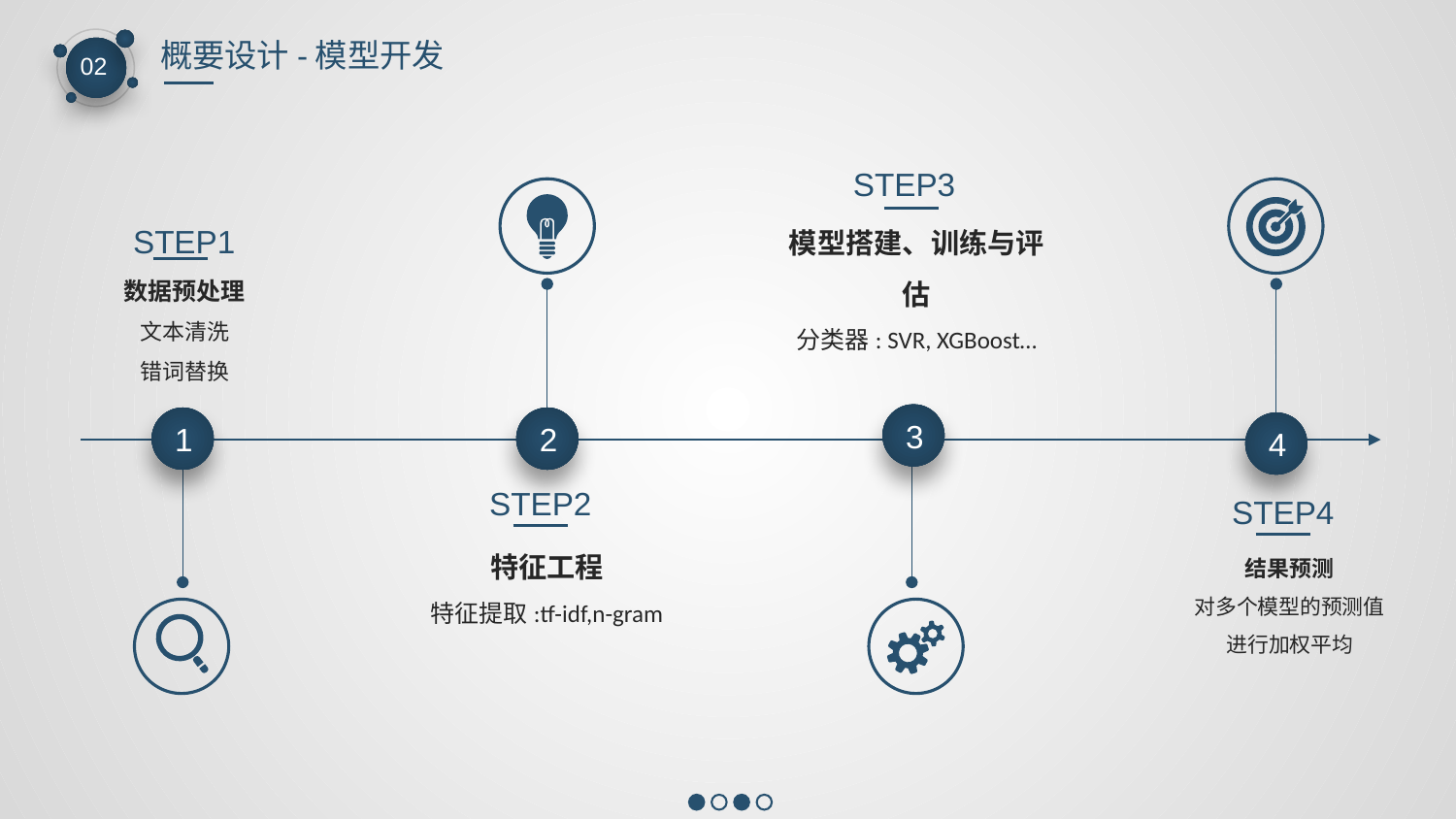

概要设计-模型开发
02
STEP3

模型搭建、训练与评估
分类器: SVR, XGBoost…
STEP1
数据预处理
文本清洗
错词替换
3
2
1
4
STEP2
STEP4
特征工程
特征提取:tf-idf,n-gram
结果预测
对多个模型的预测值
进行加权平均